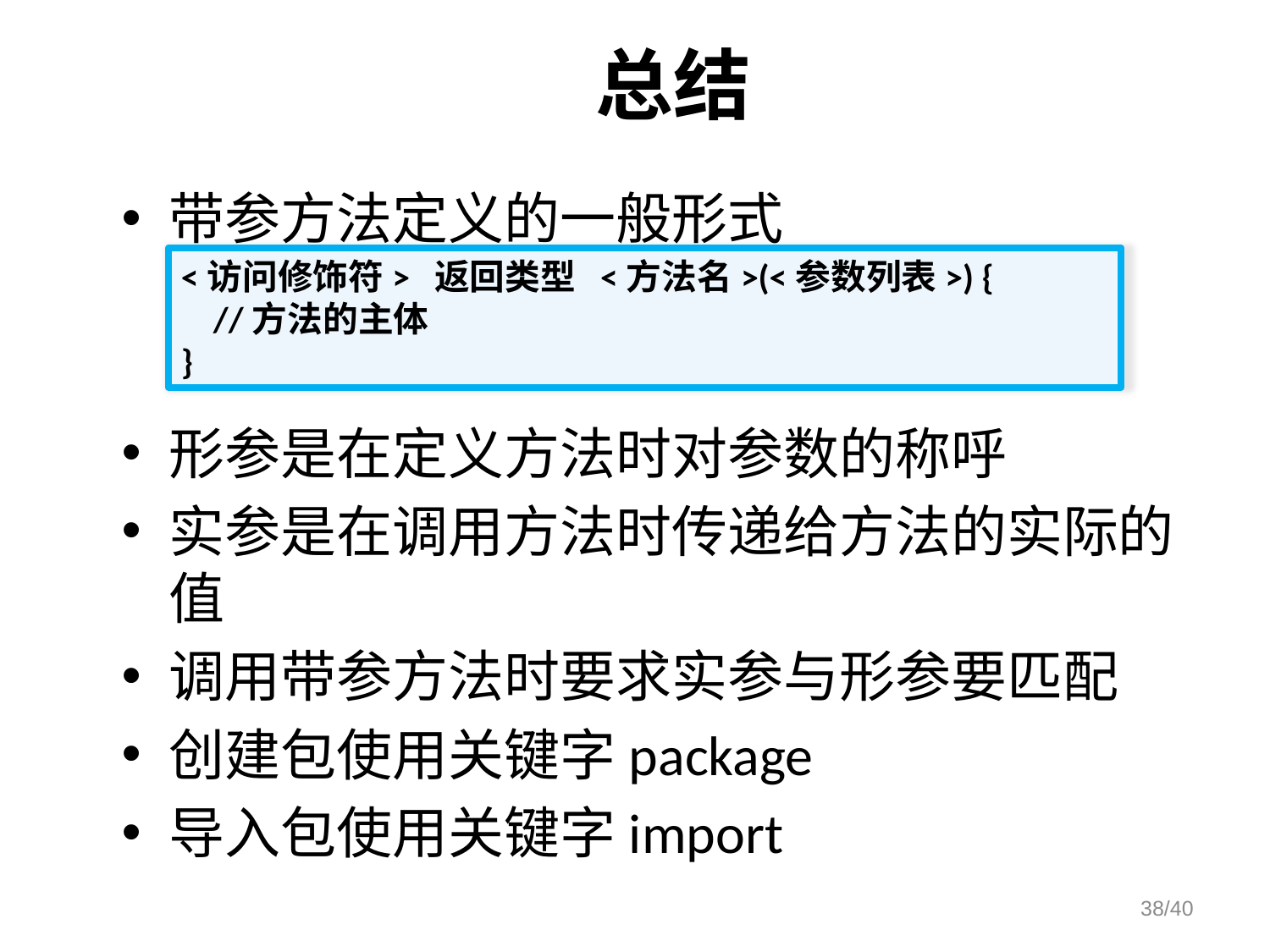

# 总结
带参方法定义的一般形式

形参是在定义方法时对参数的称呼
实参是在调用方法时传递给方法的实际的值
调用带参方法时要求实参与形参要匹配
创建包使用关键字package
导入包使用关键字import
<访问修饰符>  返回类型  <方法名>(<参数列表>) {
    //方法的主体
}
38/40